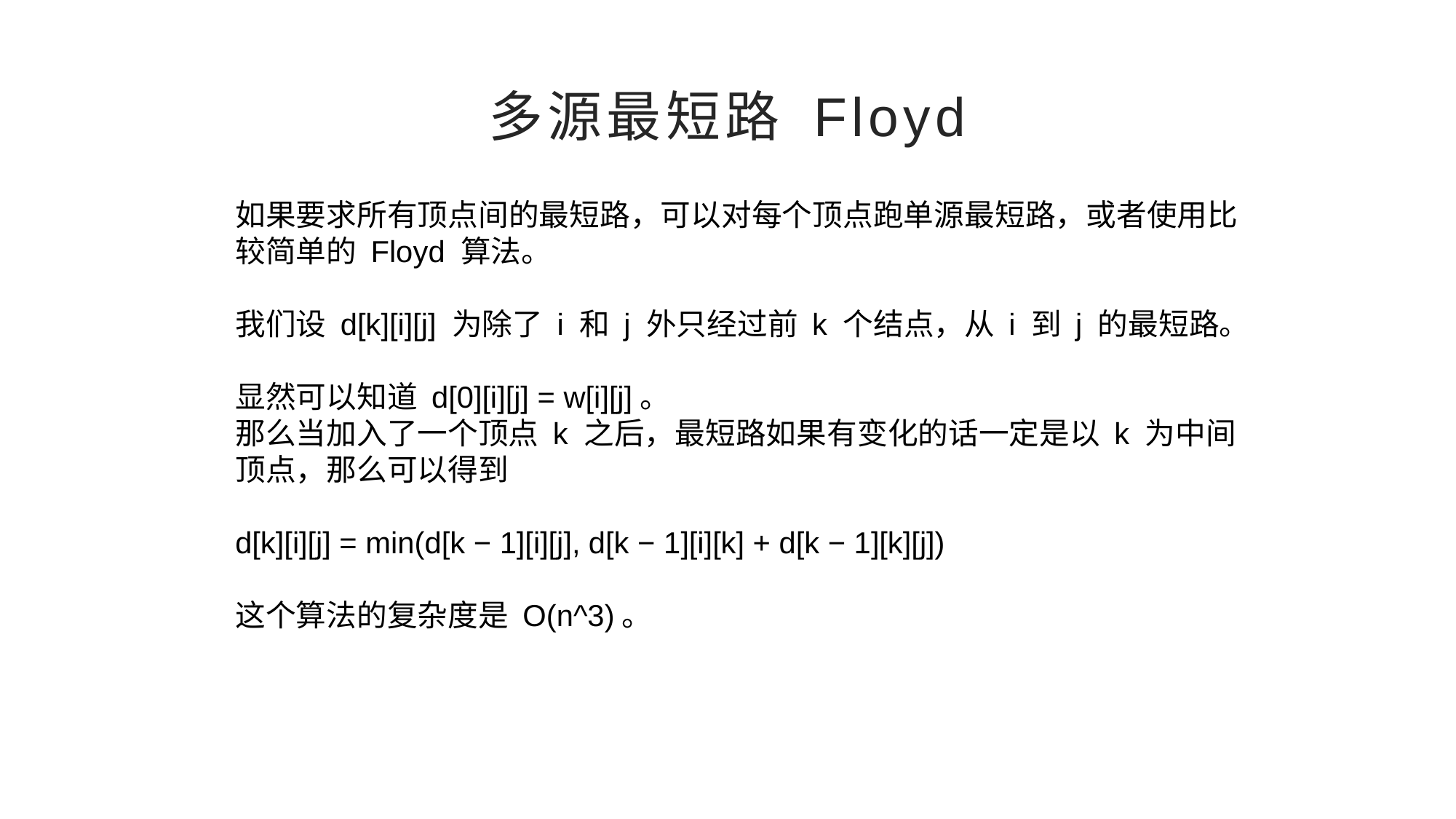

# 多源最短路 Floyd
如果要求所有顶点间的最短路，可以对每个顶点跑单源最短路，或者使⽤⽐较简单的 Floyd 算法。

我们设 d[k][i][j] 为除了 i 和 j 外只经过前 k 个结点，从 i 到 j 的最短路。

显然可以知道 d[0][i][j] = w[i][j]。
那么当加⼊了⼀个顶点 k 之后，最短路如果有变化的话⼀定是以 k 为中间顶点，那么可以得到

d[k][i][j] = min(d[k − 1][i][j], d[k − 1][i][k] + d[k − 1][k][j])

这个算法的复杂度是 O(n^3)。